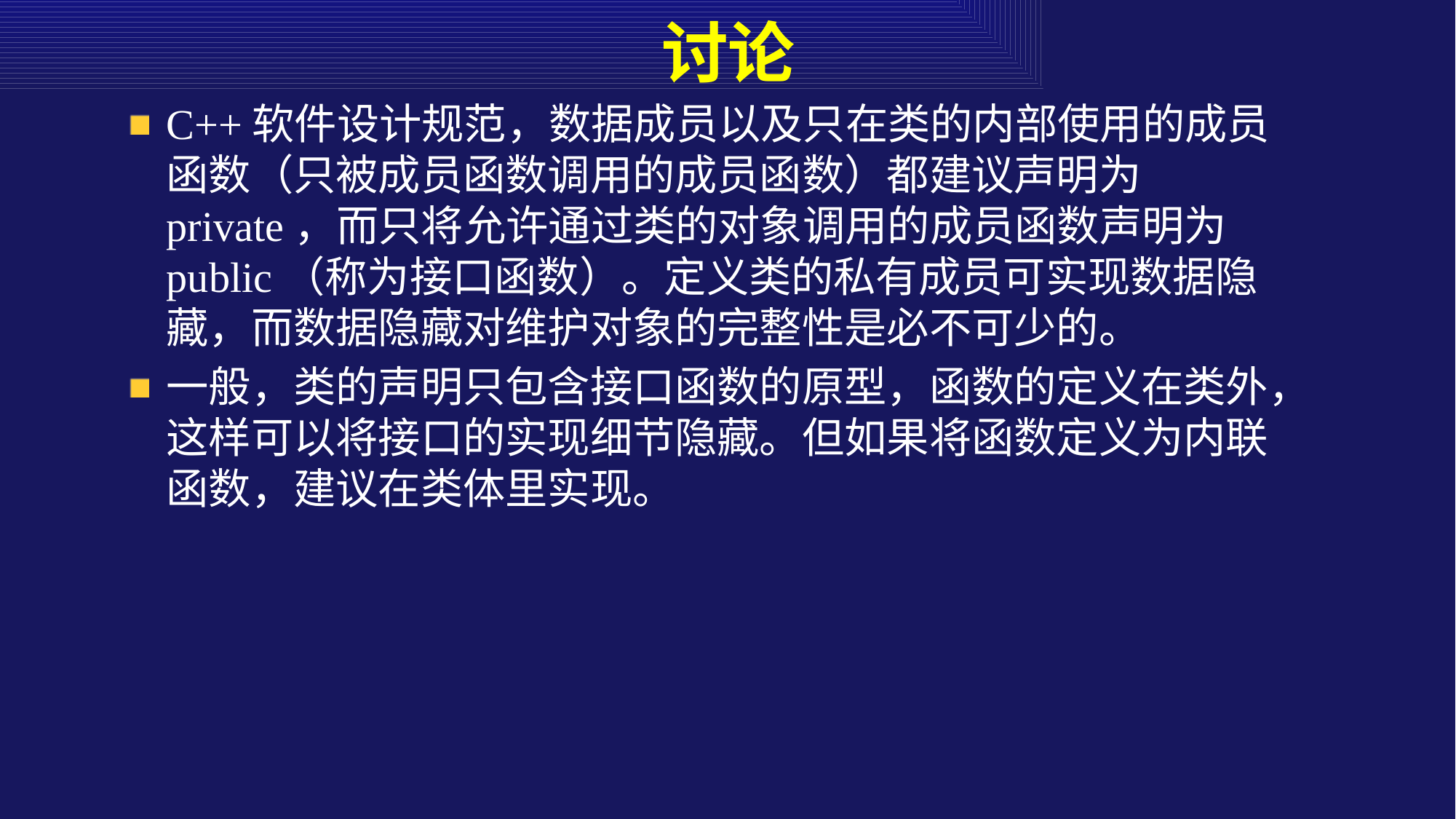

# 讨论
C++软件设计规范，数据成员以及只在类的内部使用的成员函数（只被成员函数调用的成员函数）都建议声明为 private，而只将允许通过类的对象调用的成员函数声明为 public（称为接口函数）。定义类的私有成员可实现数据隐藏，而数据隐藏对维护对象的完整性是必不可少的。
一般，类的声明只包含接口函数的原型，函数的定义在类外，这样可以将接口的实现细节隐藏。但如果将函数定义为内联函数，建议在类体里实现。